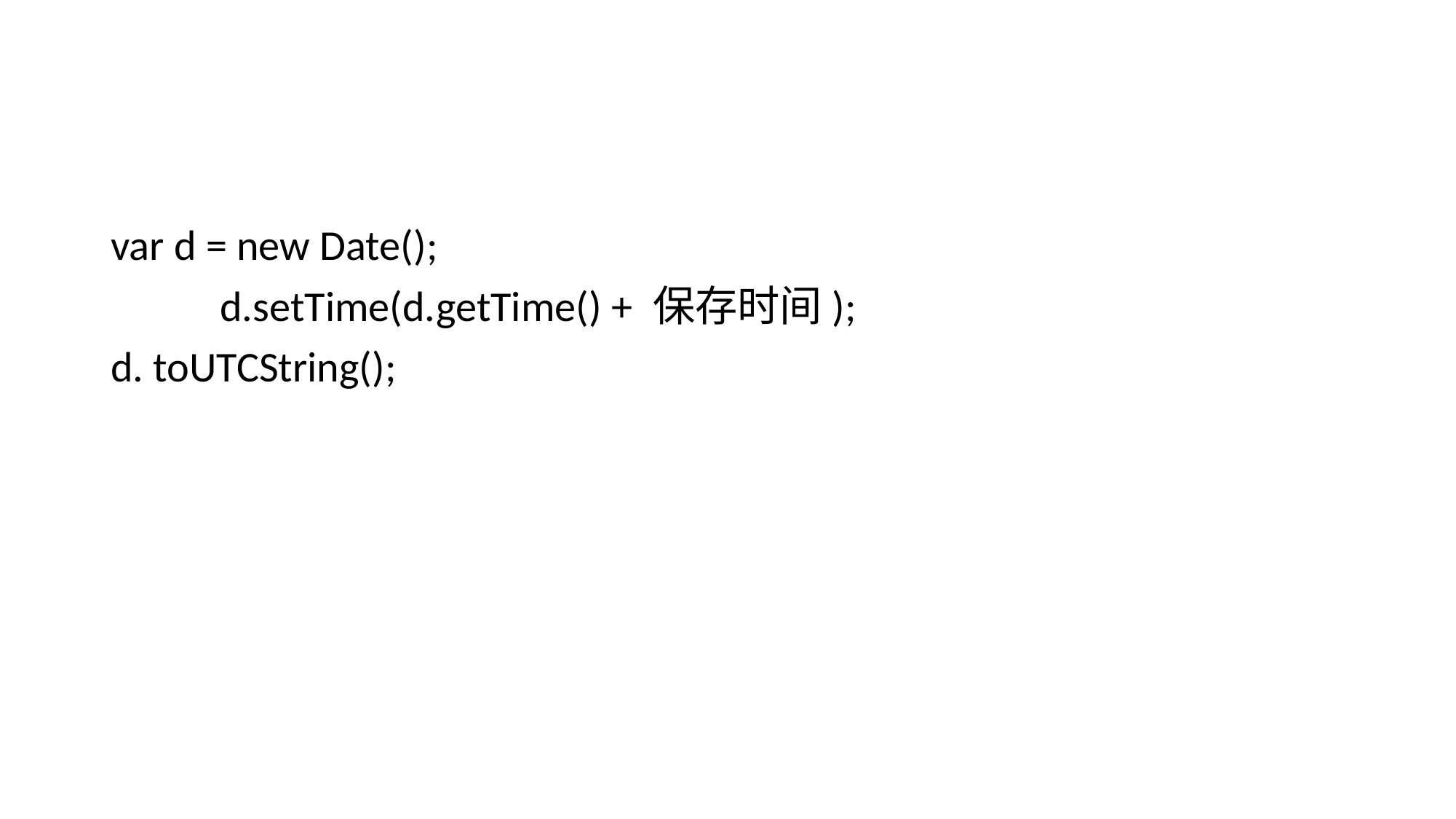

#
var d = new Date();
	d.setTime(d.getTime() + 保存时间);
d. toUTCString();